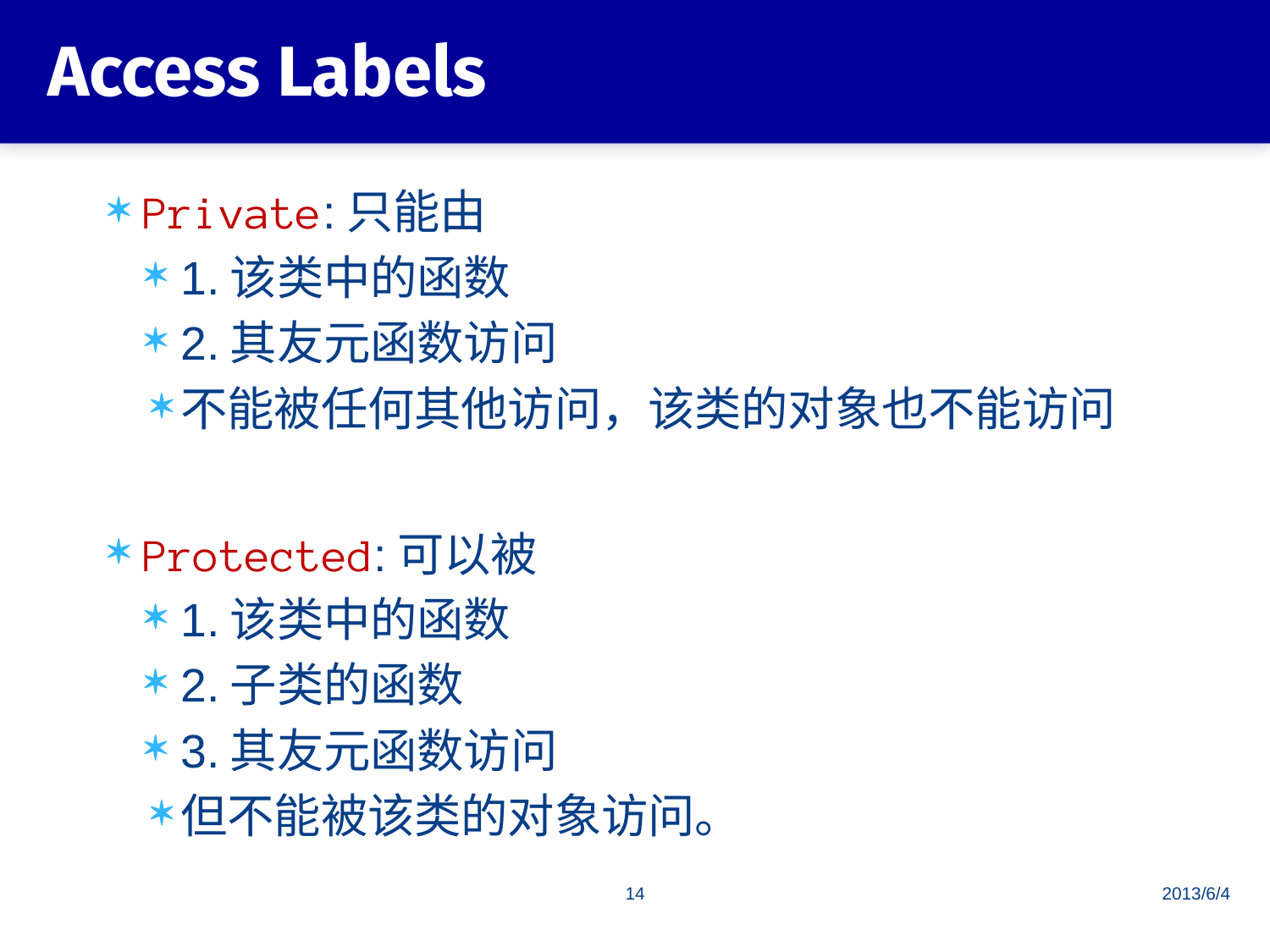

# Access Labels
Private:只能由
1.该类中的函数
2.其友元函数访问
不能被任何其他访问，该类的对象也不能访问

Protected:可以被
1.该类中的函数
2.子类的函数
3.其友元函数访问
但不能被该类的对象访问。

14
2013/6/4